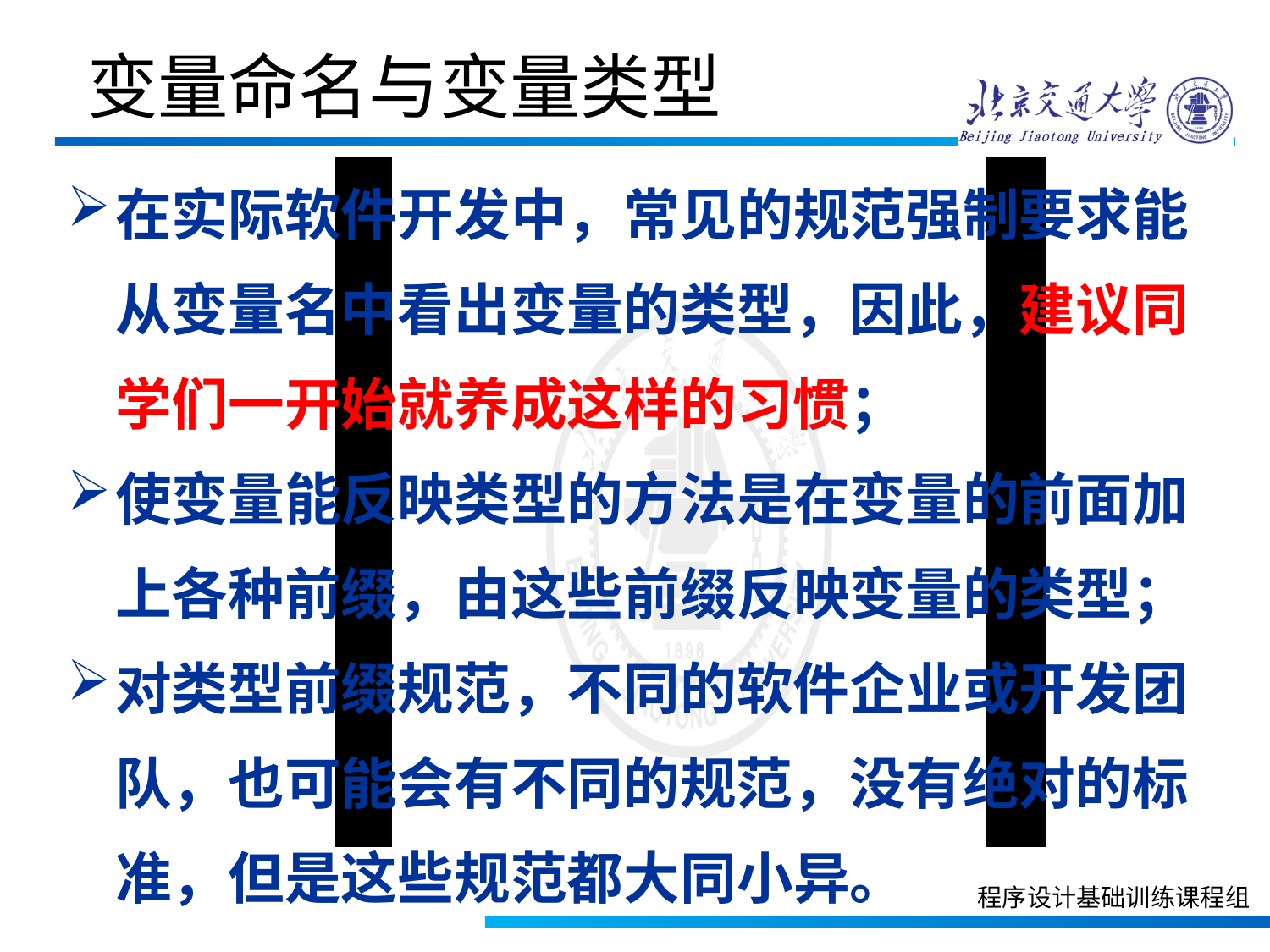

变量命名与变量类型
在实际软件开发中，常见的规范强制要求能从变量名中看出变量的类型，因此，建议同学们一开始就养成这样的习惯；
使变量能反映类型的方法是在变量的前面加上各种前缀，由这些前缀反映变量的类型；
对类型前缀规范，不同的软件企业或开发团队，也可能会有不同的规范，没有绝对的标准，但是这些规范都大同小异。
程序设计基础训练课程组